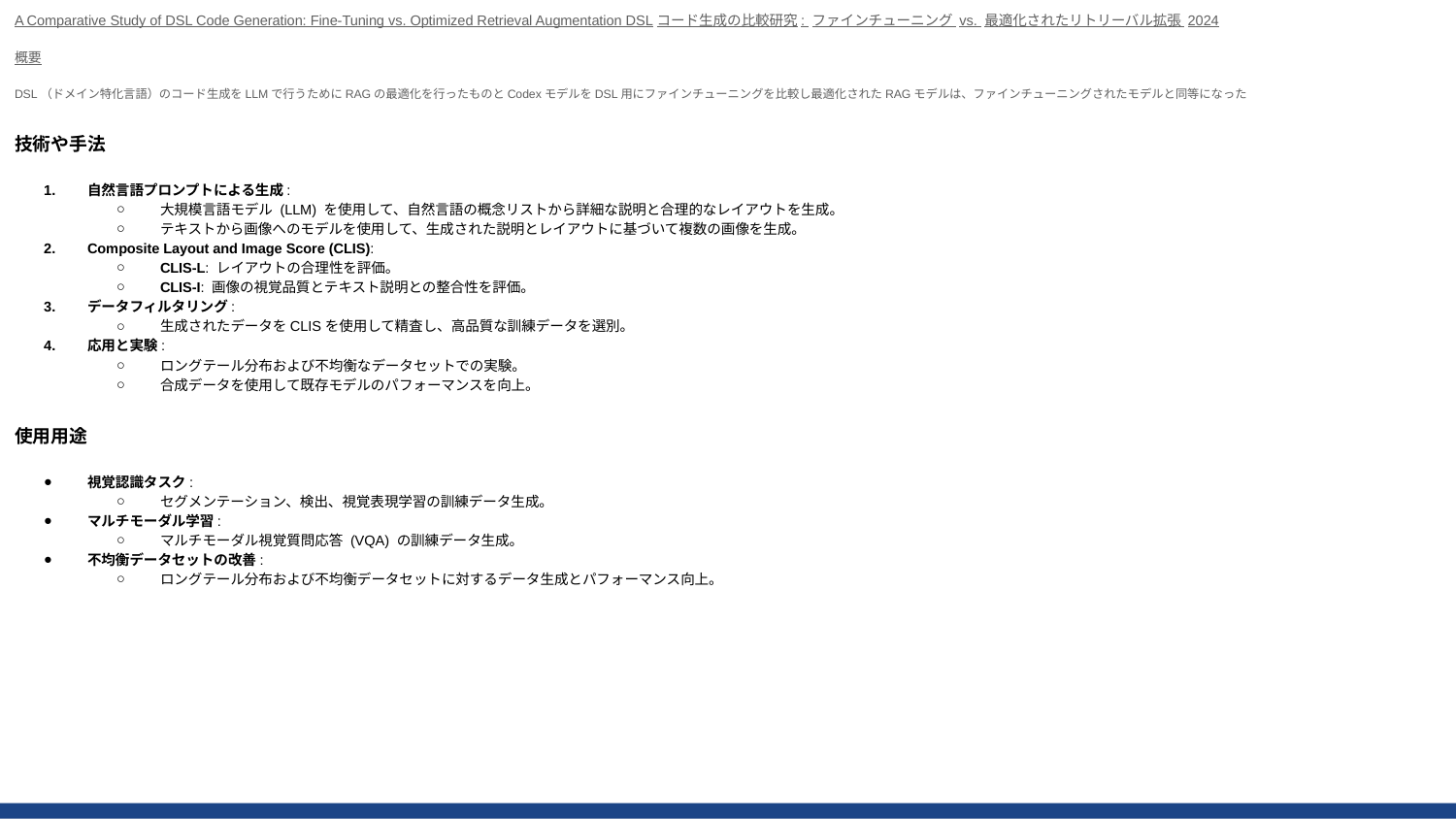

A Comparative Study of DSL Code Generation: Fine-Tuning vs. Optimized Retrieval Augmentation DSLコード生成の比較研究: ファインチューニング vs. 最適化されたリトリーバル拡張 2024
概要
DSL（ドメイン特化言語）のコード生成をLLMで行うためにRAGの最適化を行ったものとCodexモデルをDSL用にファインチューニングを比較し最適化されたRAGモデルは、ファインチューニングされたモデルと同等になった
技術や手法
自然言語プロンプトによる生成:
大規模言語モデル (LLM) を使用して、自然言語の概念リストから詳細な説明と合理的なレイアウトを生成。
テキストから画像へのモデルを使用して、生成された説明とレイアウトに基づいて複数の画像を生成。
Composite Layout and Image Score (CLIS):
CLIS-L: レイアウトの合理性を評価。
CLIS-I: 画像の視覚品質とテキスト説明との整合性を評価。
データフィルタリング:
生成されたデータをCLISを使用して精査し、高品質な訓練データを選別。
応用と実験:
ロングテール分布および不均衡なデータセットでの実験。
合成データを使用して既存モデルのパフォーマンスを向上。
使用用途
視覚認識タスク:
セグメンテーション、検出、視覚表現学習の訓練データ生成。
マルチモーダル学習:
マルチモーダル視覚質問応答 (VQA) の訓練データ生成。
不均衡データセットの改善:
ロングテール分布および不均衡データセットに対するデータ生成とパフォーマンス向上。